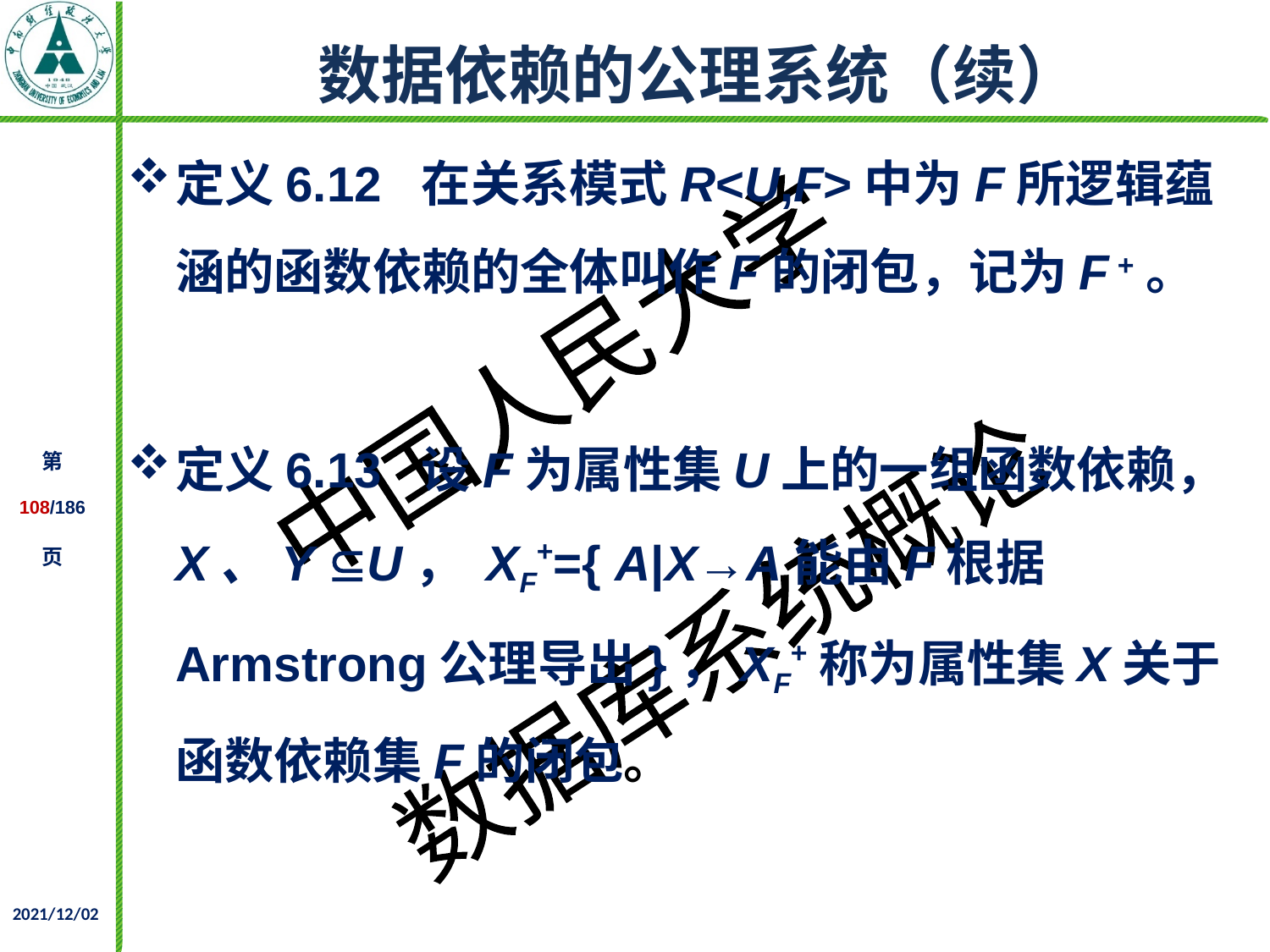

# 数据依赖的公理系统（续）
定义6.12  在关系模式R<U,F>中为F所逻辑蕴涵的函数依赖的全体叫作F的闭包，记为F +。

定义6.13  设F为属性集U上的一组函数依赖，X、Y ⊆U， XF+={ A|X→A能由F根据Armstrong公理导出}，XF+称为属性集X关于函数依赖集F的闭包。

2021/12/02